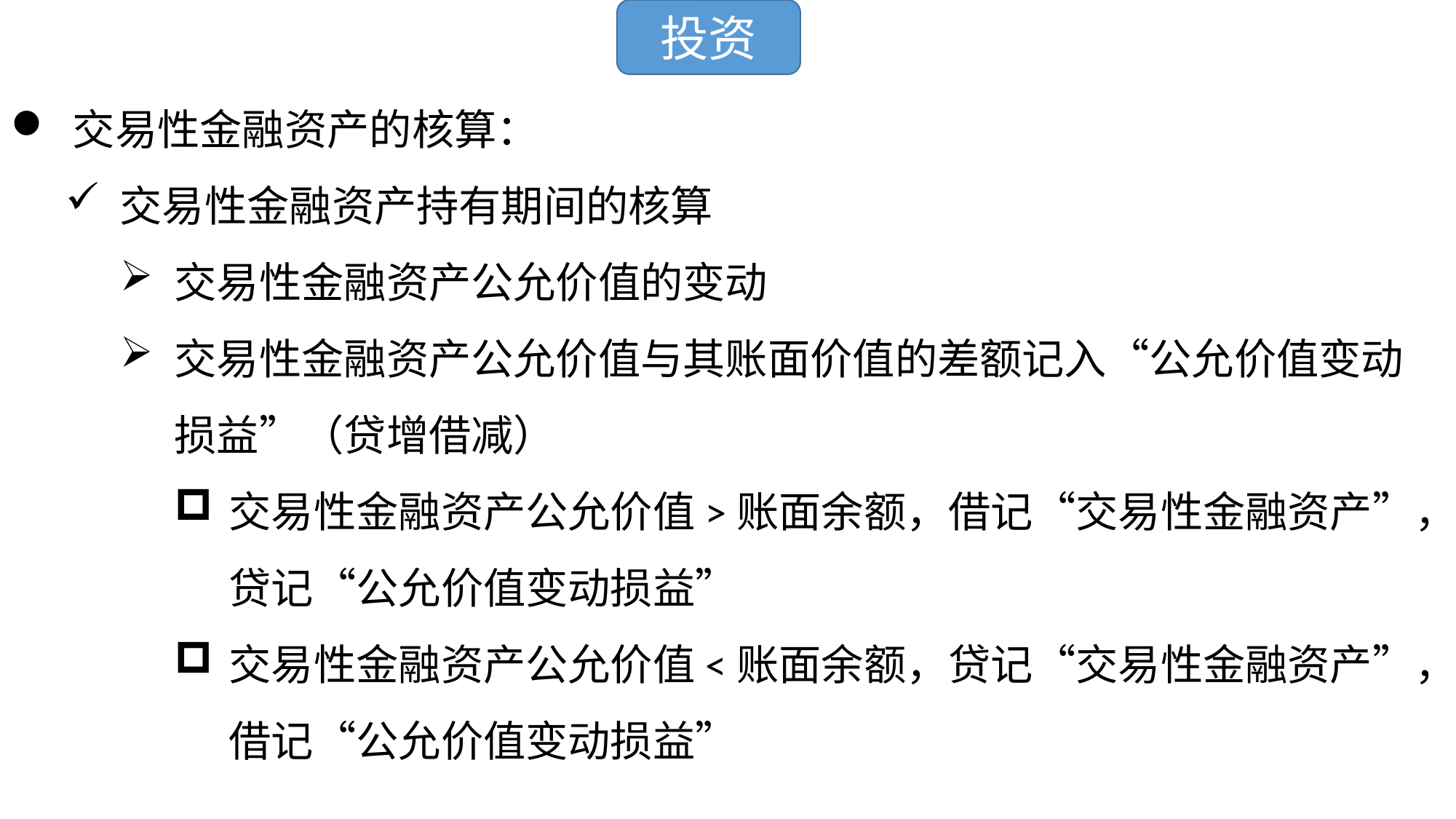

投资
 交易性金融资产的核算：
交易性金融资产持有期间的核算
交易性金融资产公允价值的变动
交易性金融资产公允价值与其账面价值的差额记入“公允价值变动损益”（贷增借减）
交易性金融资产公允价值>账面余额，借记“交易性金融资产”，贷记“公允价值变动损益”
交易性金融资产公允价值<账面余额，贷记“交易性金融资产”，借记“公允价值变动损益”